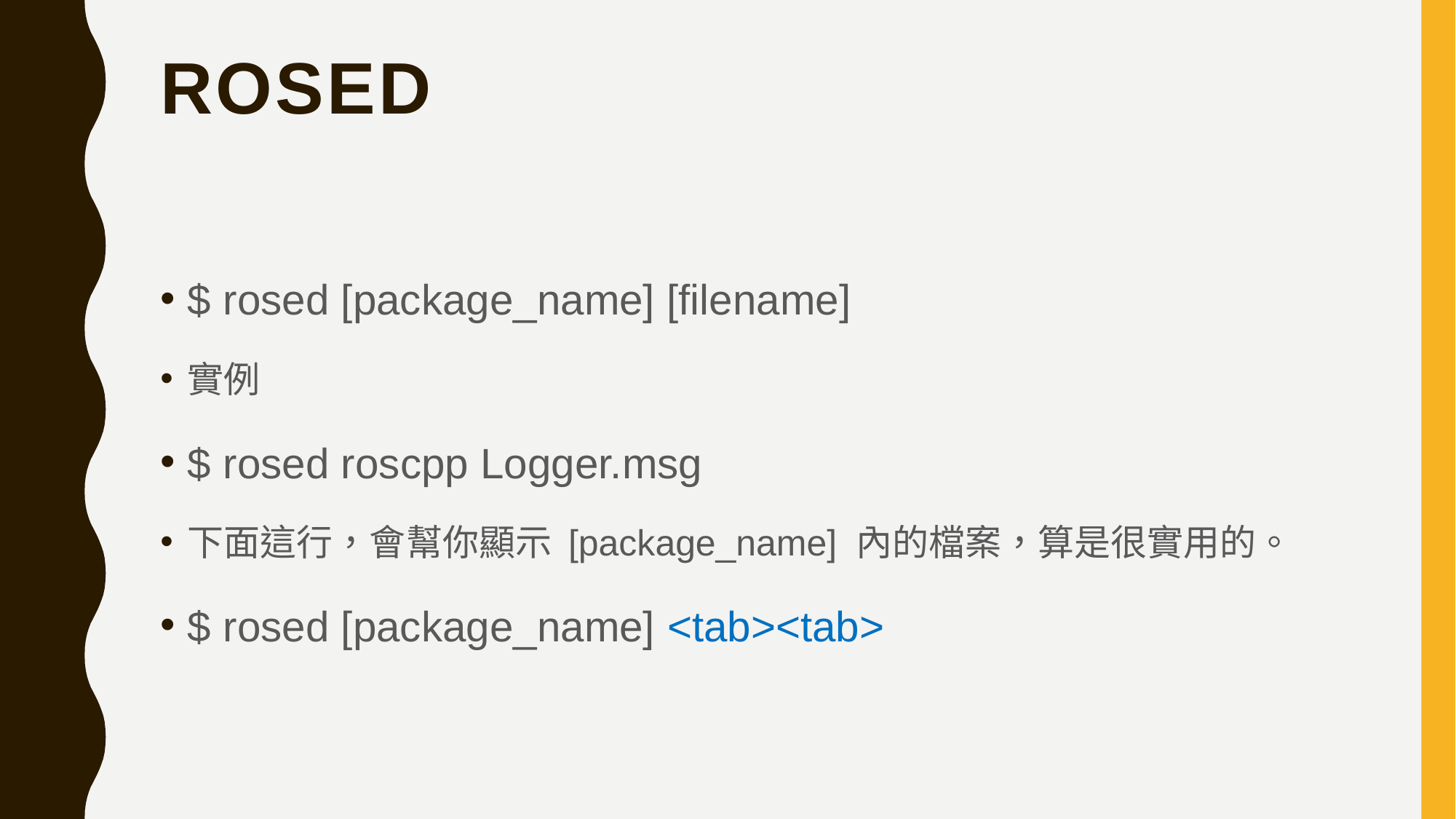

# rosed
$ rosed [package_name] [filename]
實例
$ rosed roscpp Logger.msg
下面這行，會幫你顯示 [package_name] 內的檔案，算是很實用的。
$ rosed [package_name] <tab><tab>